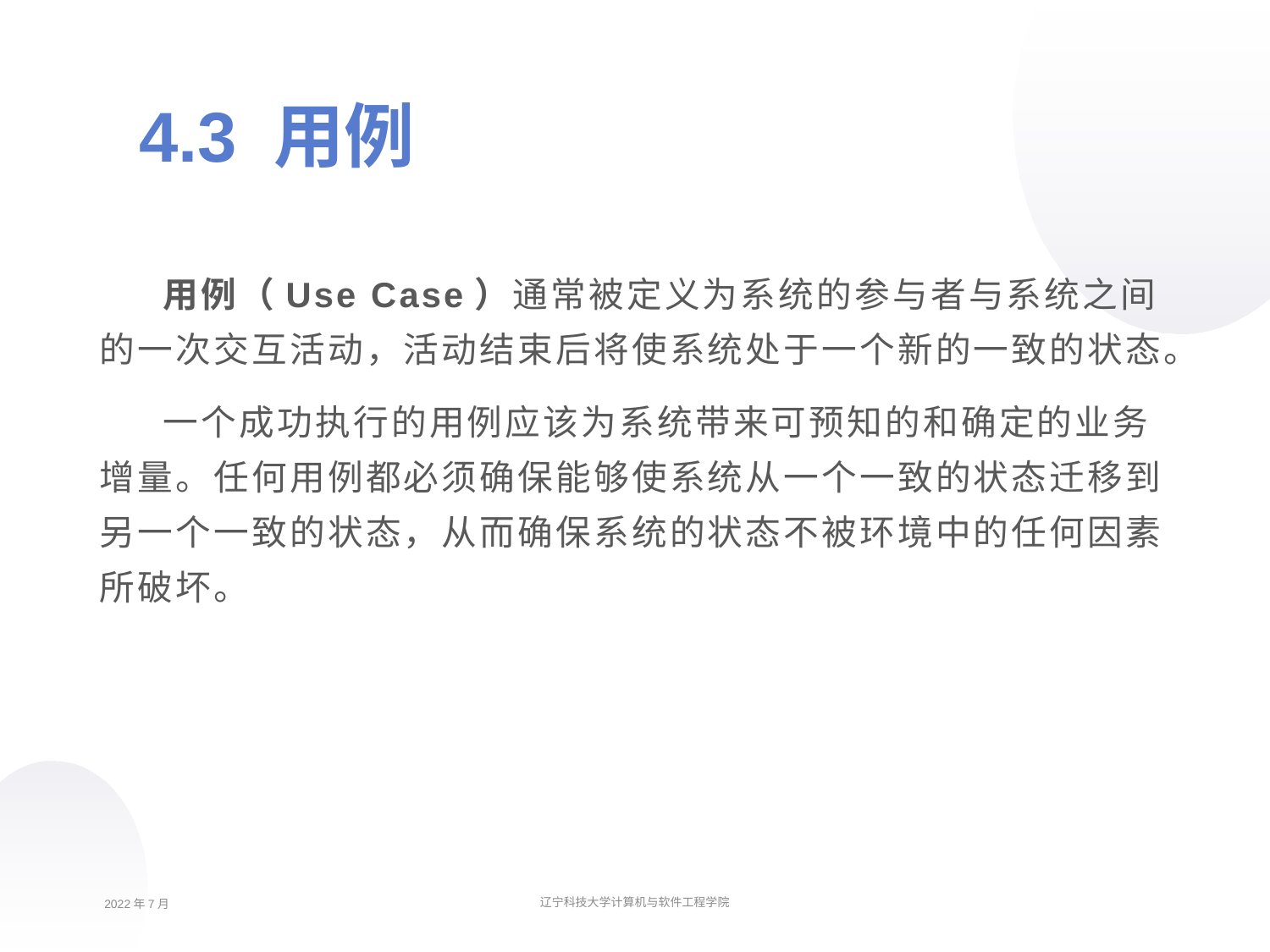

4.3 用例
用例（Use Case）通常被定义为系统的参与者与系统之间的一次交互活动，活动结束后将使系统处于一个新的一致的状态。
一个成功执行的用例应该为系统带来可预知的和确定的业务增量。任何用例都必须确保能够使系统从一个一致的状态迁移到另一个一致的状态，从而确保系统的状态不被环境中的任何因素所破坏。

2022年7月
辽宁科技大学计算机与软件工程学院
26